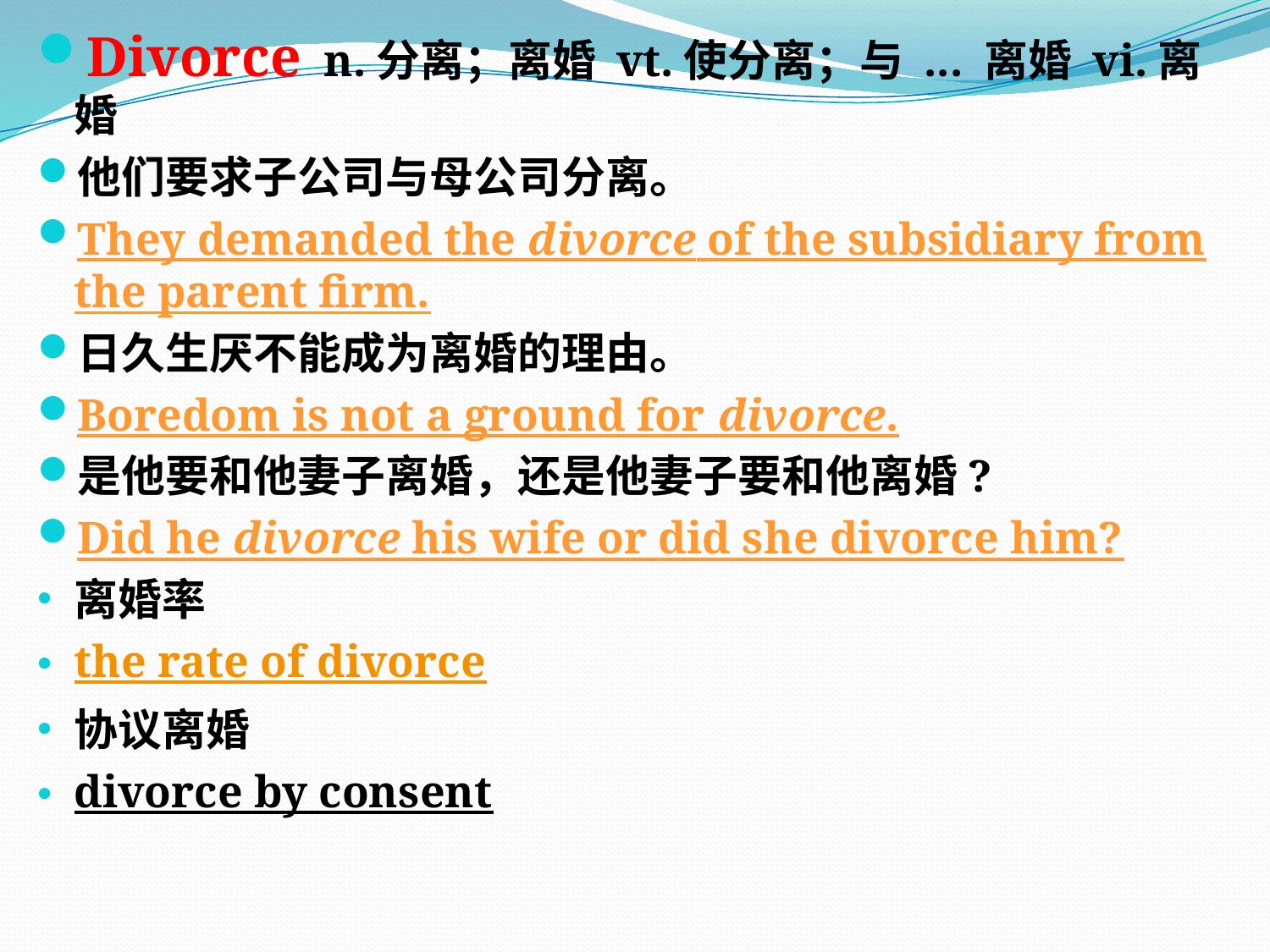

Divorce  n.分离；离婚 vt.使分离；与 ... 离婚 vi.离婚
他们要求子公司与母公司分离。
They demanded the divorce of the subsidiary from the parent firm.
日久生厌不能成为离婚的理由。
Boredom is not a ground for divorce.
是他要和他妻子离婚，还是他妻子要和他离婚?
Did he divorce his wife or did she divorce him?
离婚率
the rate of divorce
协议离婚
divorce by consent